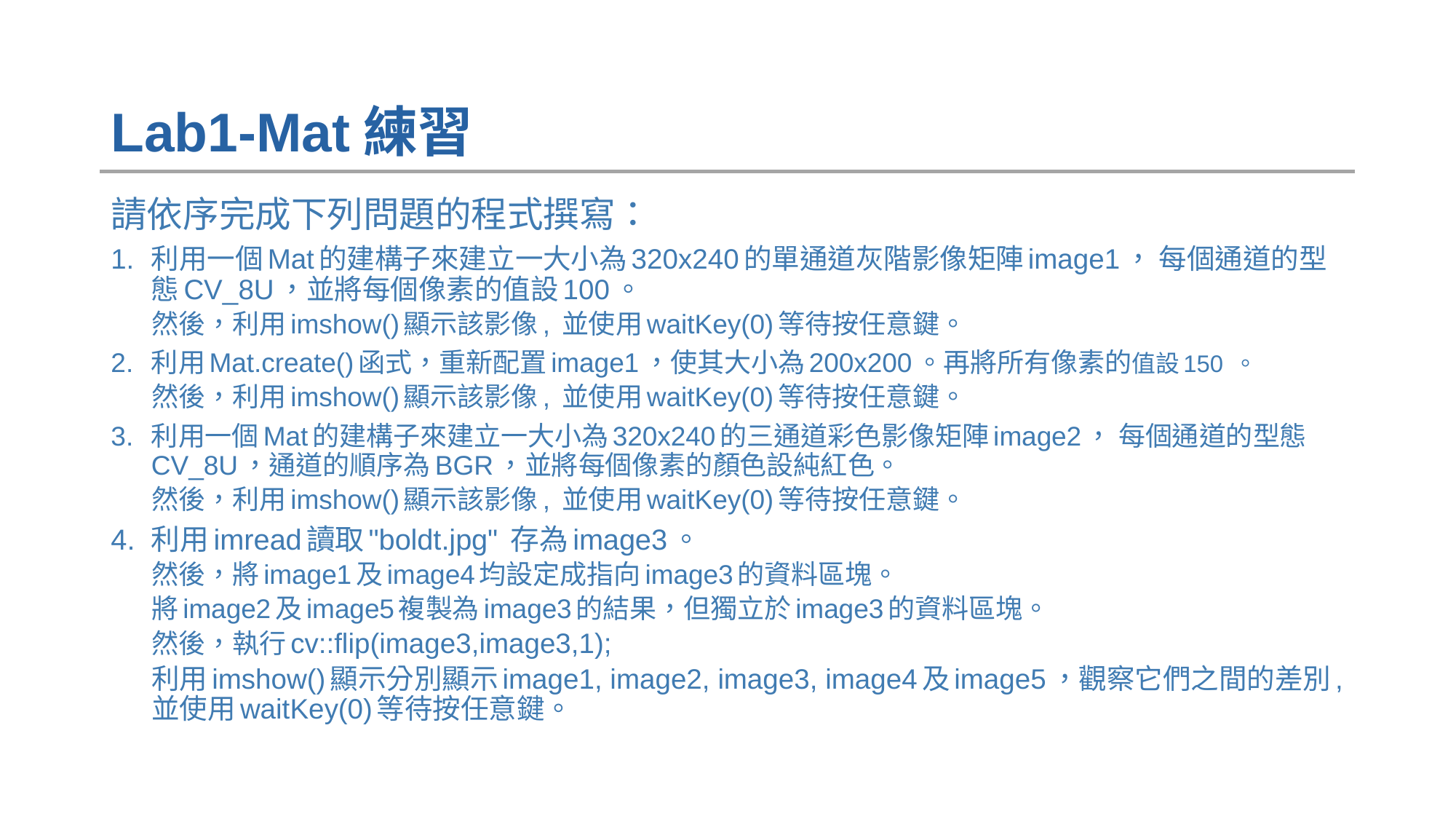

# Lab1-Mat練習
請依序完成下列問題的程式撰寫：
利用一個Mat的建構子來建立一大小為320x240的單通道灰階影像矩陣image1， 每個通道的型態CV_8U，並將每個像素的值設100。
然後，利用imshow()顯示該影像, 並使用waitKey(0)等待按任意鍵。
利用Mat.create()函式，重新配置image1，使其大小為200x200。再將所有像素的值設150 。
然後，利用imshow()顯示該影像, 並使用waitKey(0)等待按任意鍵。
利用一個Mat的建構子來建立一大小為320x240的三通道彩色影像矩陣image2， 每個通道的型態CV_8U，通道的順序為BGR，並將每個像素的顏色設純紅色。
然後，利用imshow()顯示該影像, 並使用waitKey(0)等待按任意鍵。
利用imread讀取"boldt.jpg" 存為image3。
然後，將image1及image4均設定成指向image3的資料區塊。
將image2及image5複製為image3的結果，但獨立於image3的資料區塊。
然後，執行cv::flip(image3,image3,1);
利用imshow()顯示分別顯示image1, image2, image3, image4及image5，觀察它們之間的差別, 並使用waitKey(0)等待按任意鍵。